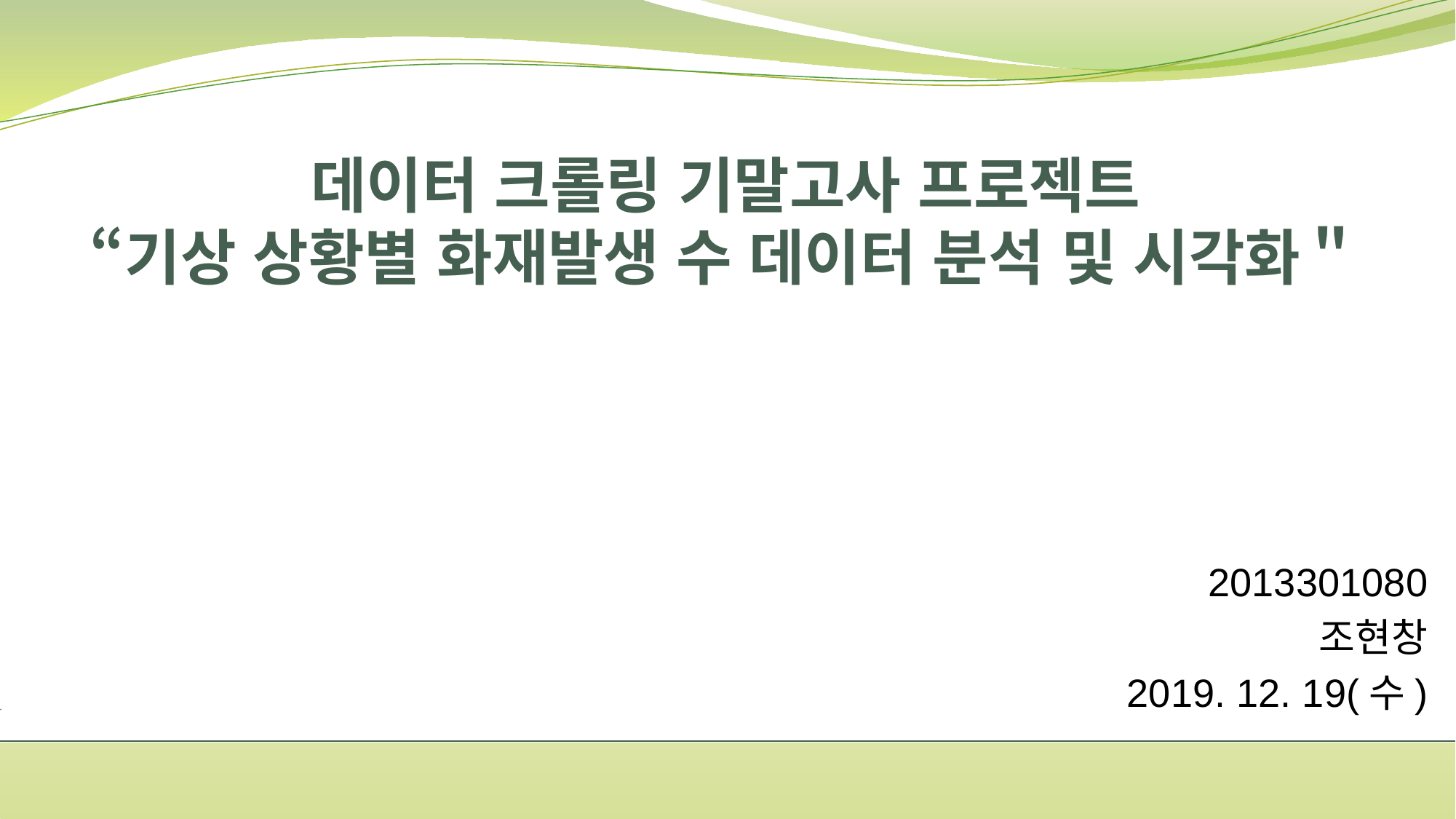

# 데이터 크롤링 기말고사 프로젝트 “기상 상황별 화재발생 수 데이터 분석 및 시각화＂
2013301080
조현창
2019. 12. 19(수)